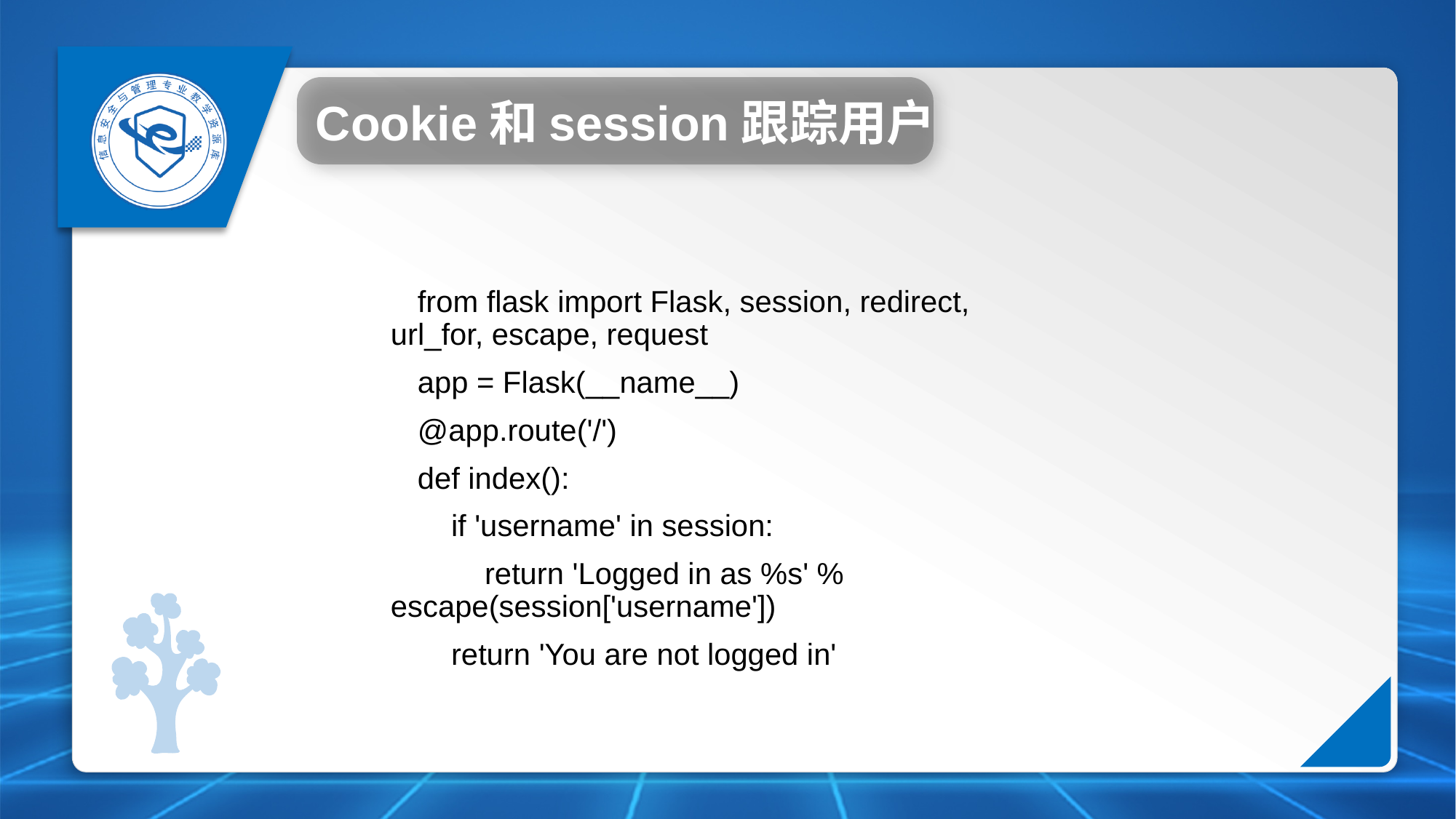

Cookie和session跟踪用户
from flask import Flask, session, redirect, url_for, escape, request
app = Flask(__name__)
@app.route('/')
def index():
    if 'username' in session:
        return 'Logged in as %s' % escape(session['username'])
    return 'You are not logged in'